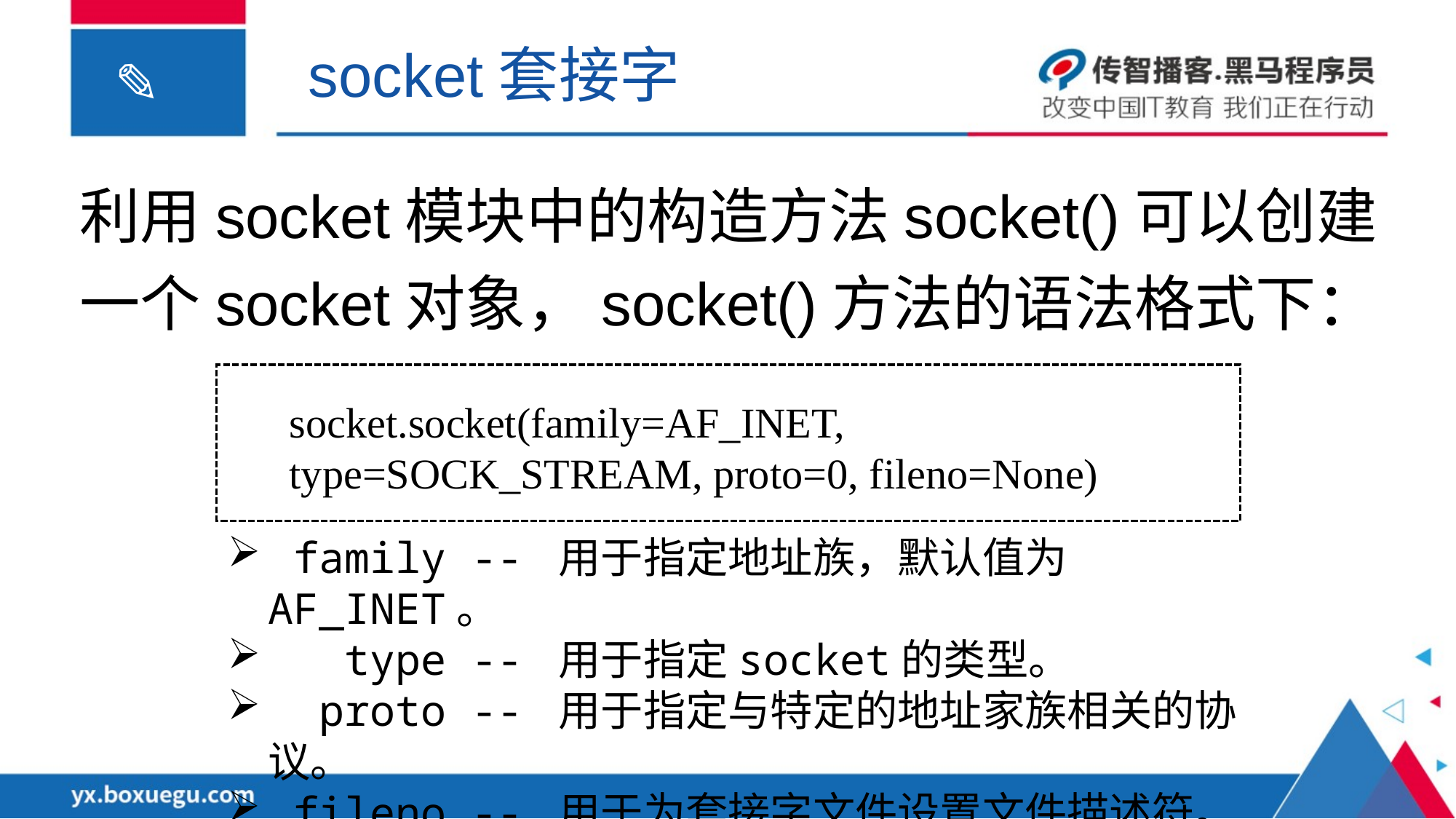

socket套接字
利用socket模块中的构造方法socket()可以创建一个socket对象，socket()方法的语法格式下：

socket.socket(family=AF_INET, type=SOCK_STREAM, proto=0, fileno=None)
 family -- 用于指定地址族，默认值为AF_INET。
   type -- 用于指定socket的类型。
  proto -- 用于指定与特定的地址家族相关的协议。
 fileno -- 用于为套接字文件设置文件描述符。